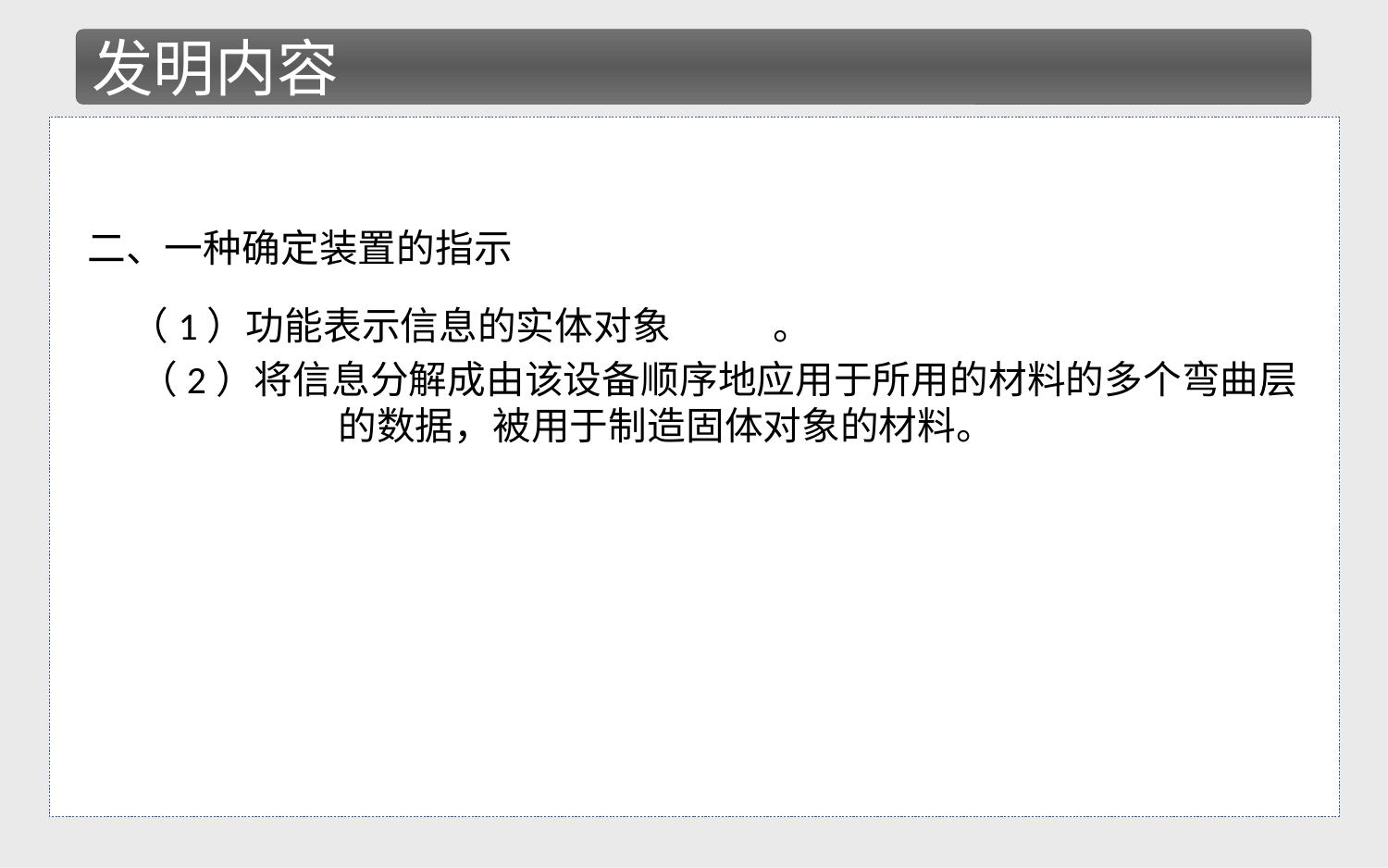

发明内容

     二、一种确定装置的指示
          （1）功能表示信息的实体对象            。
           （2）将信息分解成由该设备顺序地应用于所用的材料的多个弯曲层的数据，被用于制造固体对象的材料。